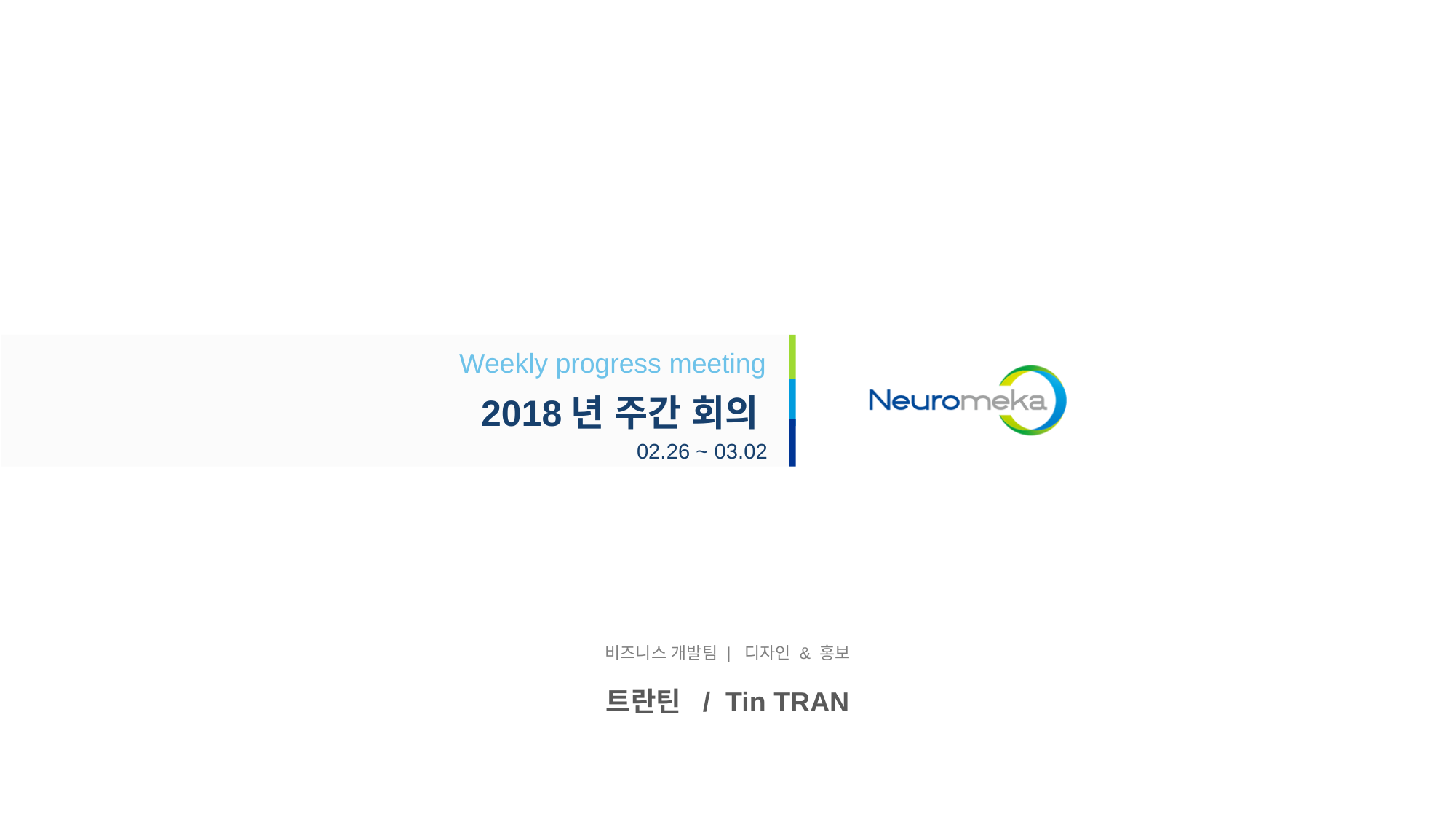

02.26 ~ 03.02
비즈니스 개발팀 |  디자인 & 홍보
트란틴  /  Tin TRAN